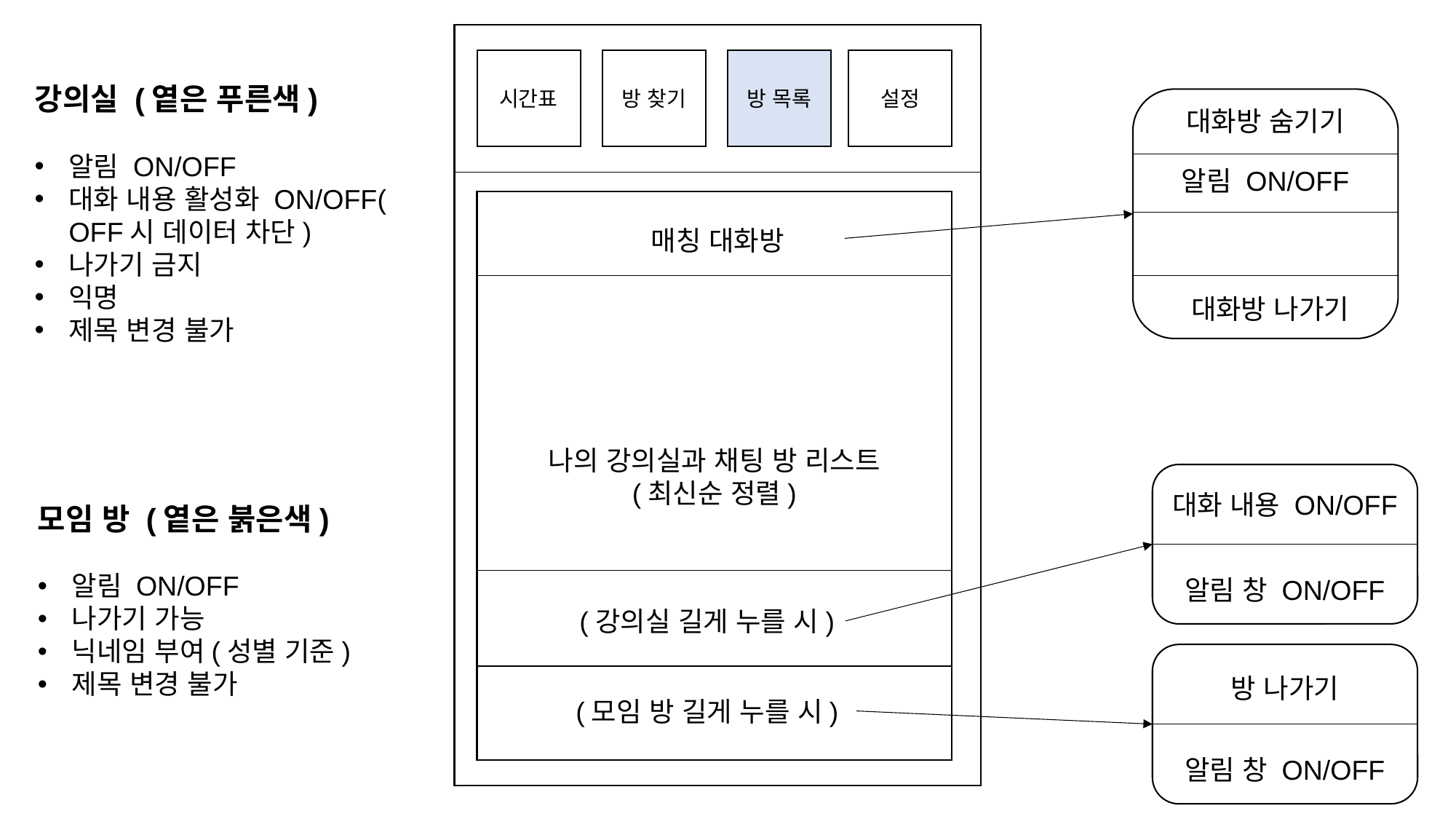

시간표
방 찾기
방 목록
설정
강의실 (옅은 푸른색)

알림 ON/OFF
대화 내용 활성화 ON/OFF( OFF시 데이터 차단)
나가기 금지
익명
제목 변경 불가

대화방 숨기기
알림 ON/OFF
나의 강의실과 채팅 방 리스트
(최신순 정렬)
매칭 대화방
대화방 나가기

대화 내용 ON/OFF
모임 방 (옅은 붉은색)

알림 ON/OFF
나가기 가능
닉네임 부여(성별 기준)
제목 변경 불가
알림 창 ON/OFF
(강의실 길게 누를 시)

방 나가기
(모임 방 길게 누를 시)
알림 창 ON/OFF